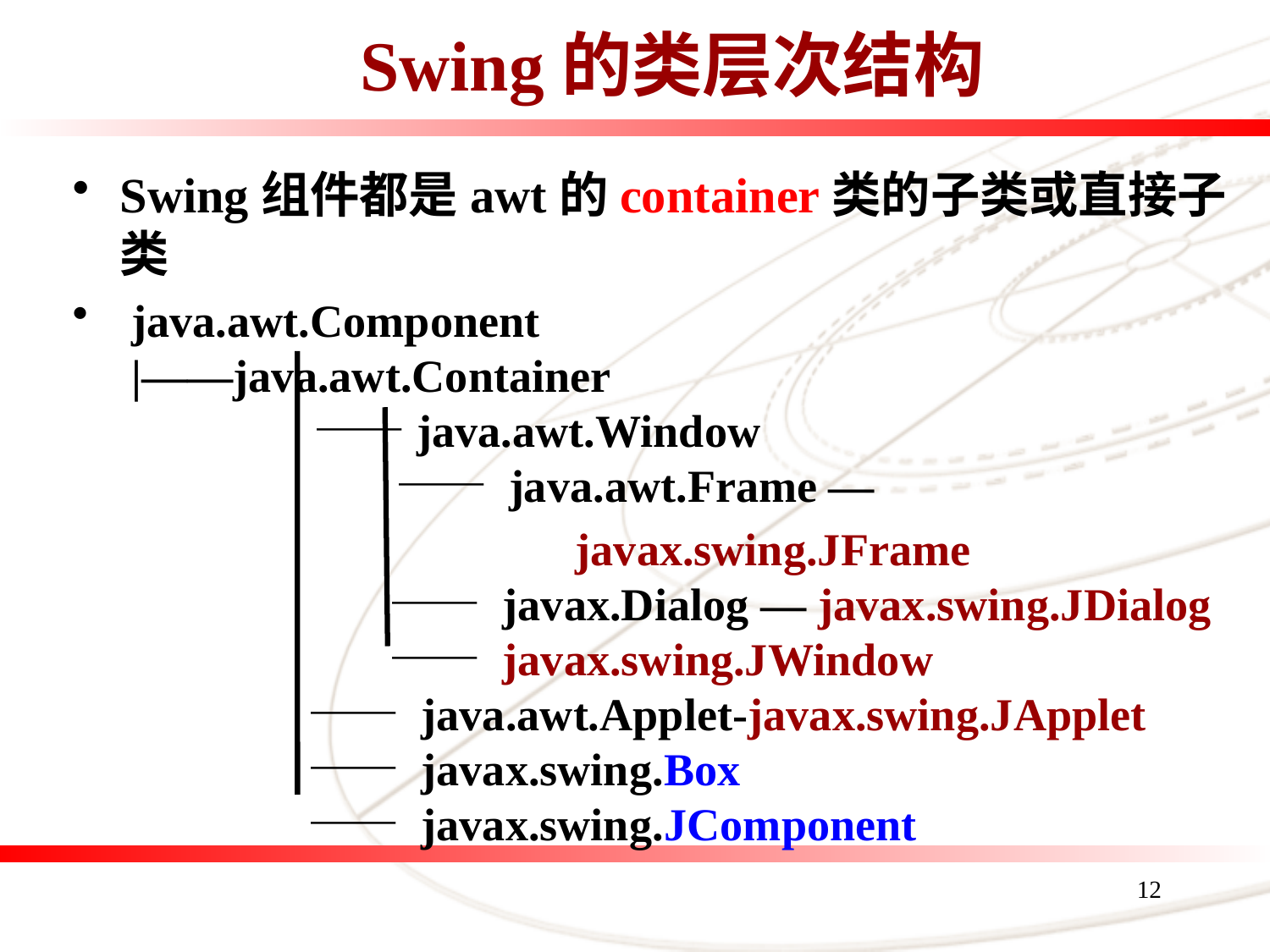

Swing的类层次结构
Swing组件都是awt的container类的子类或直接子类
 java.awt.Component
 |——java.awt.Container
　　　　 ——java.awt.Window
　　　　　　—— java.awt.Frame —
                                            javax.swing.JFrame
　    　　　　　—— javax.Dialog — javax.swing.JDialog
　    　　　　　—— javax.swing.JWindow
　    　　　 —— java.awt.Applet-javax.swing.JApplet
　    　　　 —— javax.swing.Box
　    　　　 —— javax.swing.JComponent

12